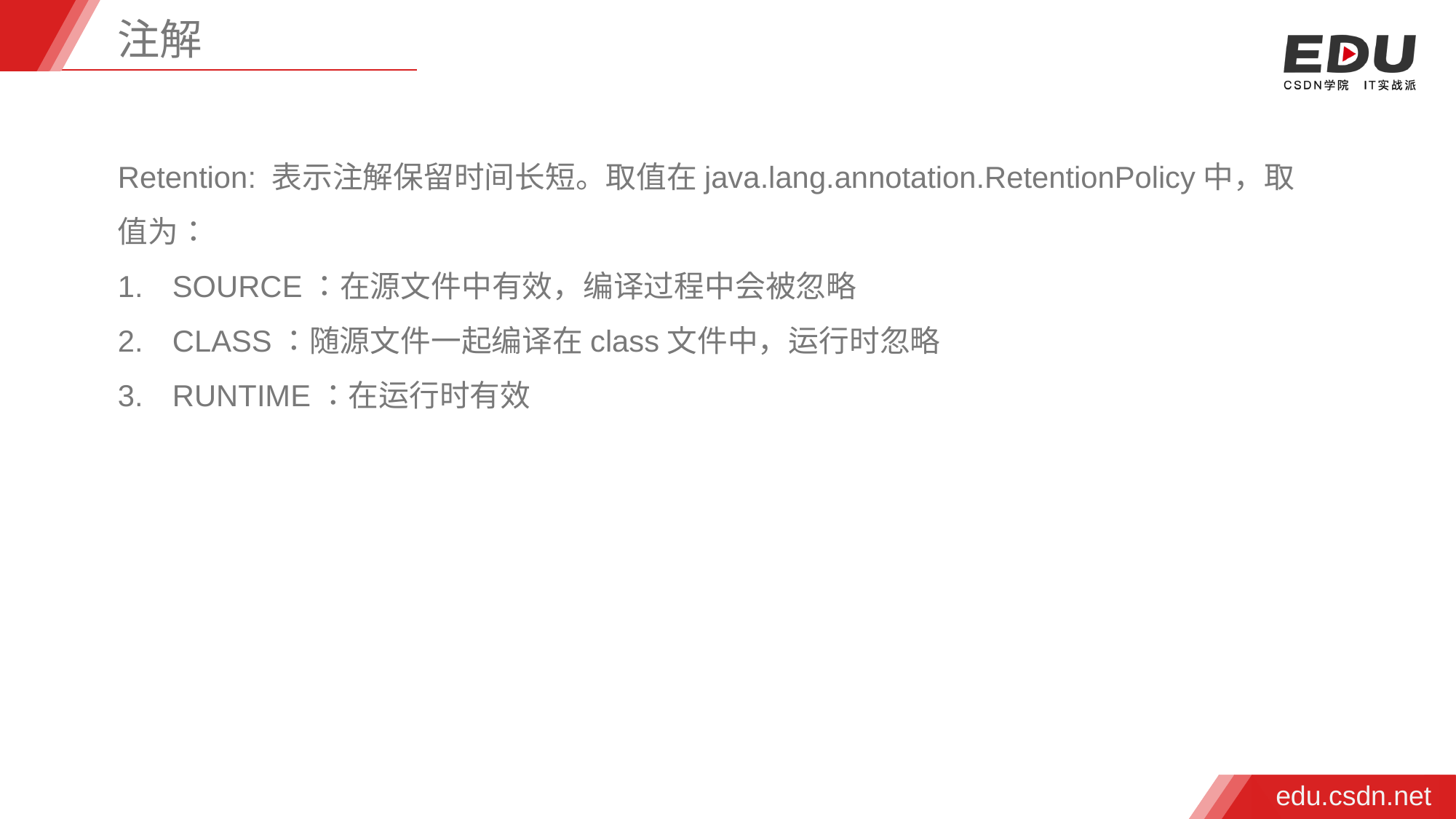

注解
Retention: 表示注解保留时间长短。取值在java.lang.annotation.RetentionPolicy中，取值为：
SOURCE：在源文件中有效，编译过程中会被忽略
CLASS：随源文件一起编译在class文件中，运行时忽略
RUNTIME：在运行时有效
edu.csdn.net